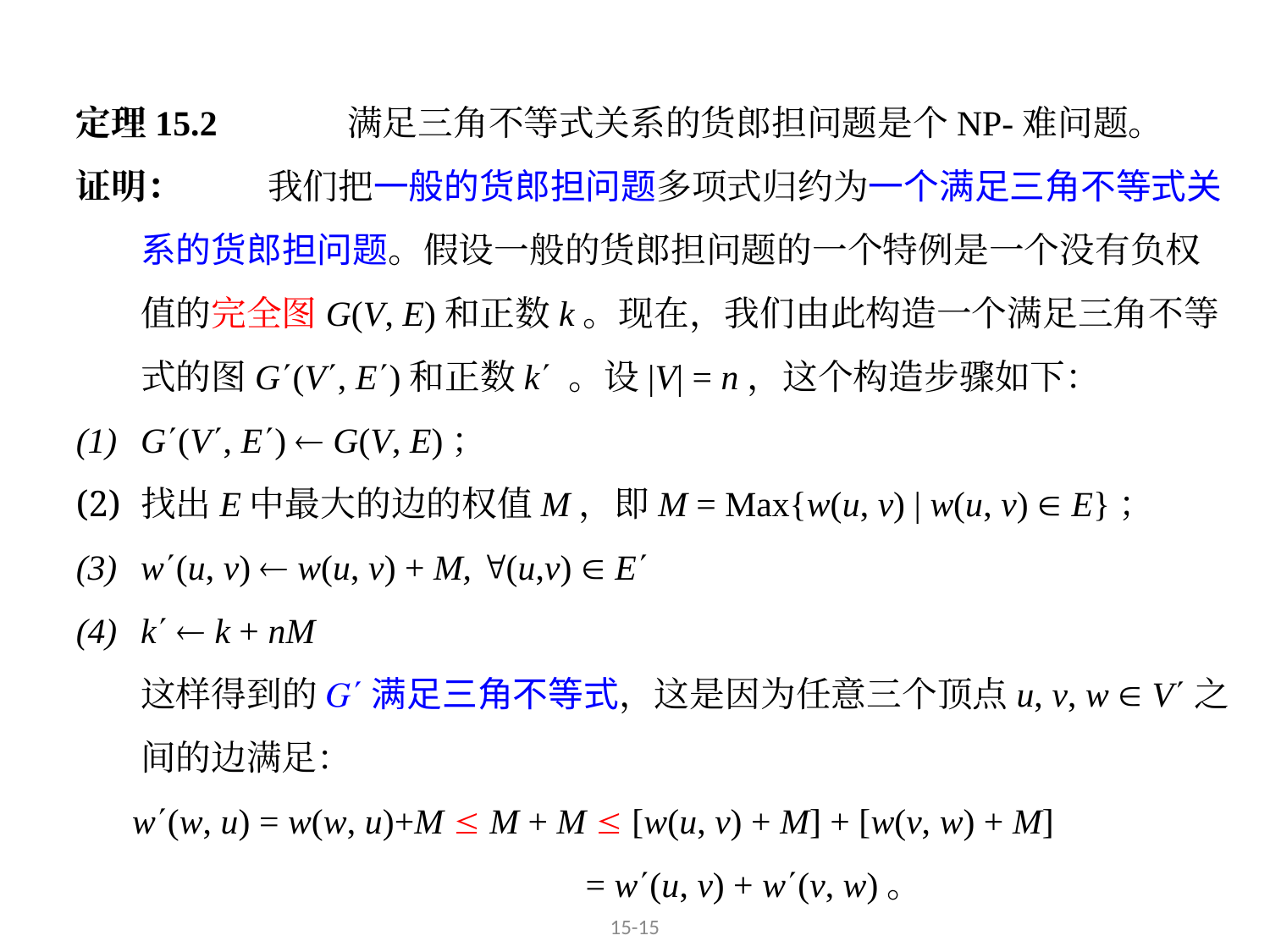

定理15.2	 满足三角不等式关系的货郎担问题是个NP-难问题。
证明：	我们把一般的货郎担问题多项式归约为一个满足三角不等式关系的货郎担问题。假设一般的货郎担问题的一个特例是一个没有负权值的完全图G(V, E)和正数k。现在，我们由此构造一个满足三角不等式的图G′(V′, E′)和正数k′ 。设|V| = n，这个构造步骤如下：
G′(V′, E′) ← G(V, E)；
找出E中最大的边的权值M，即M = Max{w(u, v) | w(u, v) ∈ E}；
w′(u, v) ← w(u, v) + M, ∀(u,v) ∈ E′
k′ ← k + nM
这样得到的G′满足三角不等式，这是因为任意三个顶点u, v, w ∈ V′之间的边满足：
w′(w, u) = w(w, u)+M ≤ M + M ≤ [w(u, v) + M] + [w(v, w) + M]
                                                   = w′(u, v) + w′(v, w)。
15-15